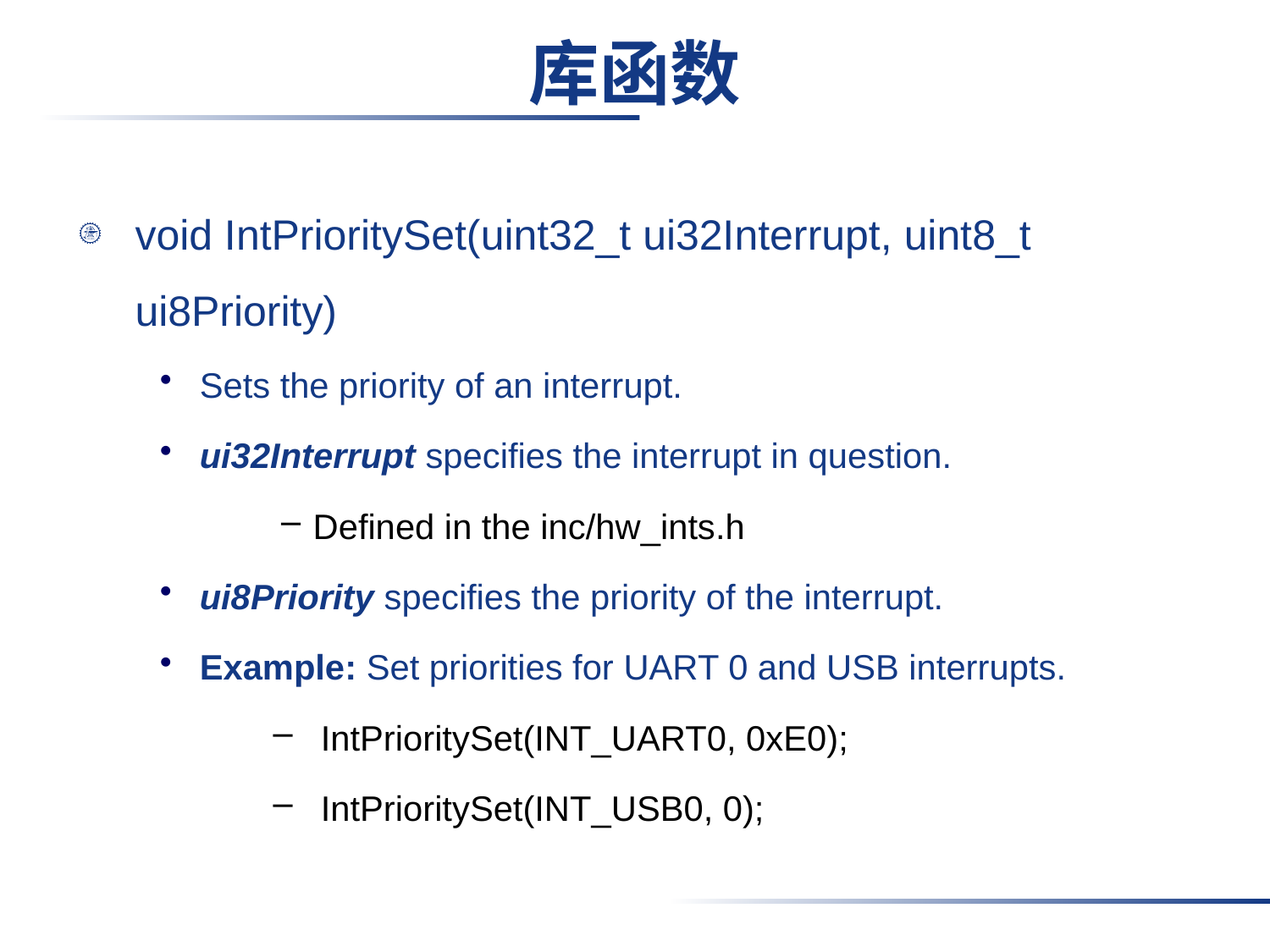

# 库函数
void IntPrioritySet(uint32_t ui32Interrupt, uint8_t ui8Priority)
Sets the priority of an interrupt.
ui32Interrupt specifies the interrupt in question.
Defined in the inc/hw_ints.h
ui8Priority specifies the priority of the interrupt.
Example: Set priorities for UART 0 and USB interrupts.
IntPrioritySet(INT_UART0, 0xE0);
IntPrioritySet(INT_USB0, 0);